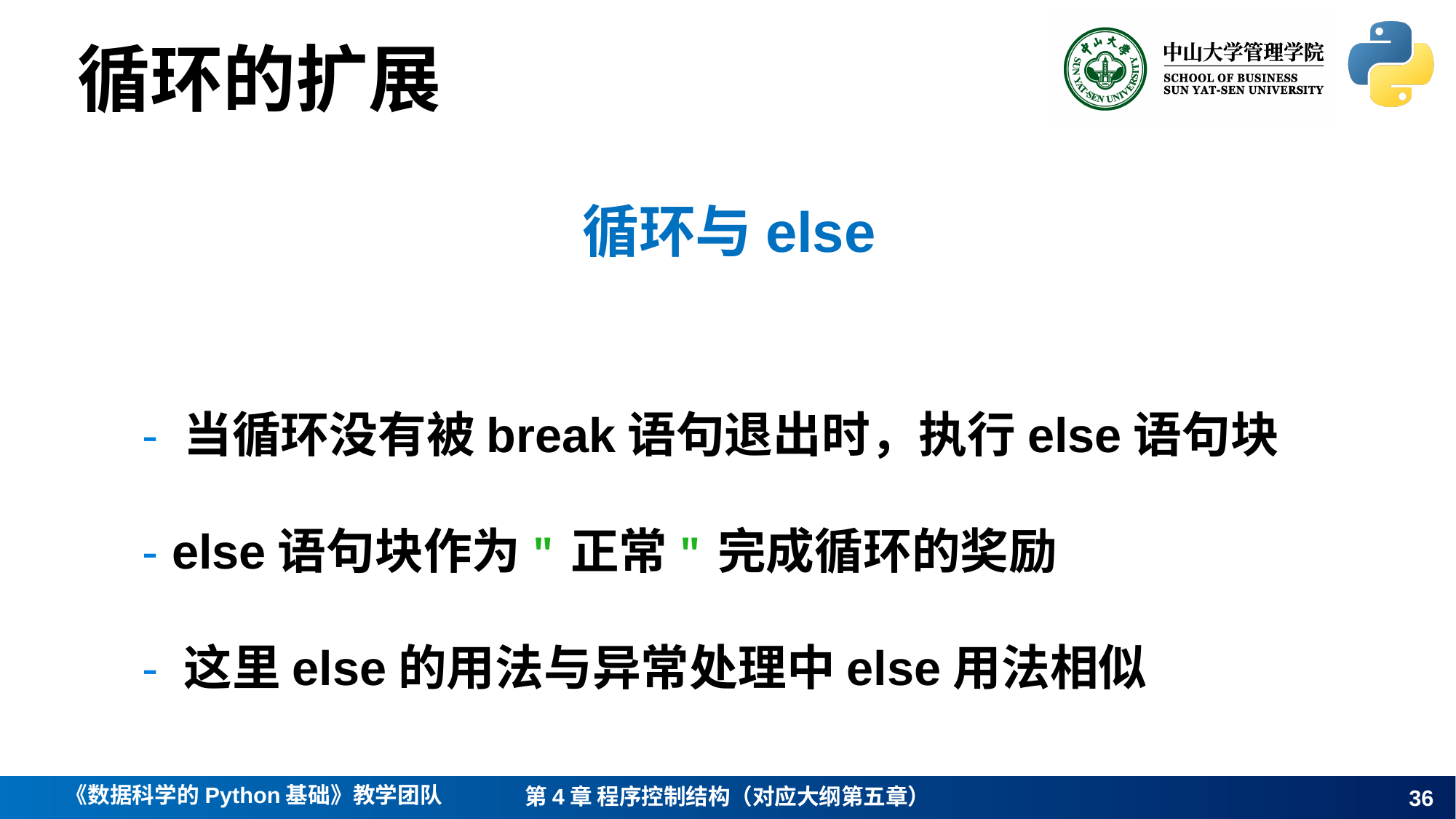

循环的扩展
循环与else
- 当循环没有被break语句退出时，执行else语句块
- else语句块作为"正常"完成循环的奖励
- 这里else的用法与异常处理中else用法相似
36